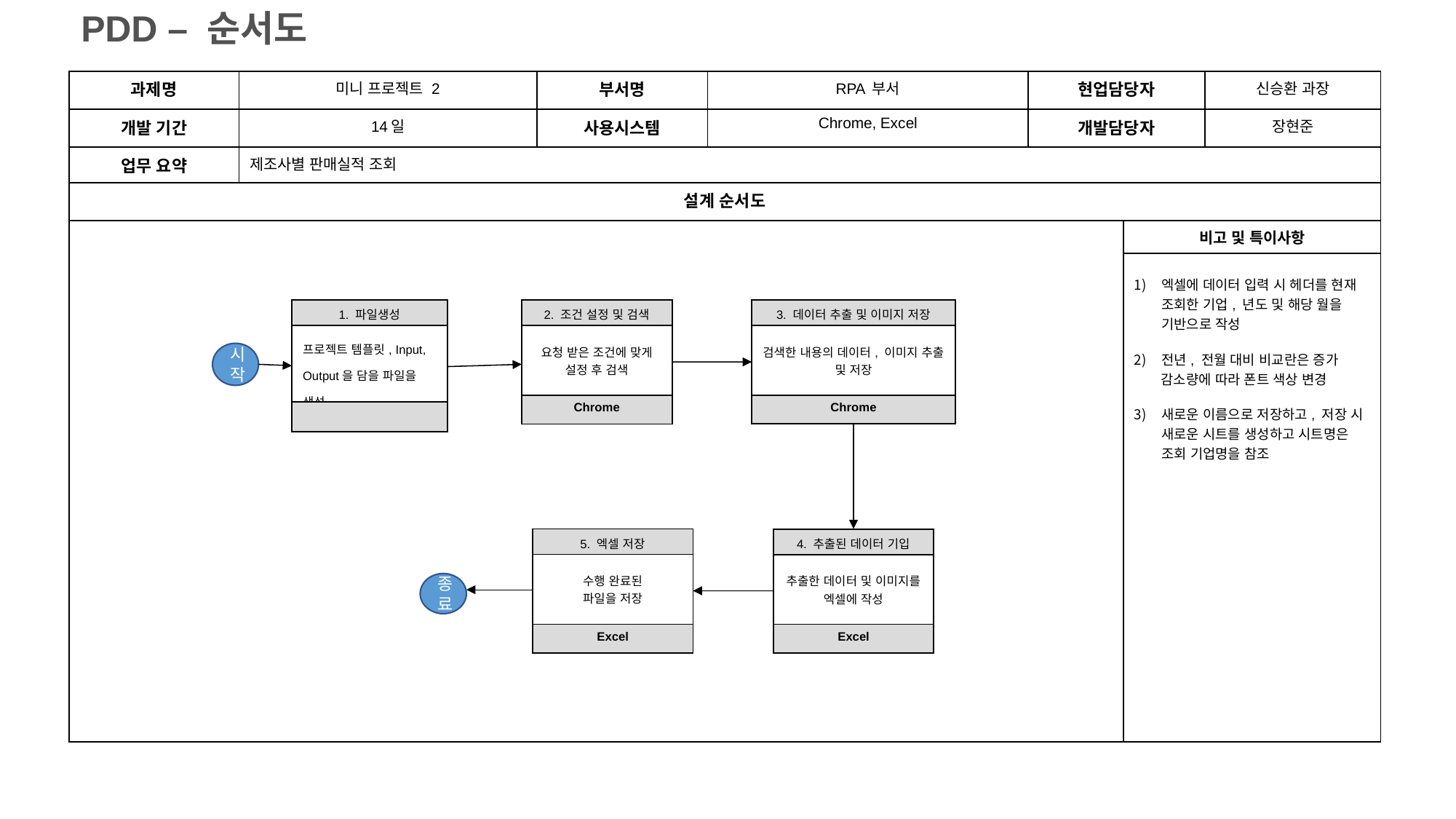

PDD – 순서도
| 과제명 | 미니 프로젝트 2 | 부서명 | RPA 부서 | 현업담당자 |  | 신승환 과장 |
| --- | --- | --- | --- | --- | --- | --- |
| 개발 기간 | 14일 | 사용시스템 | Chrome, Excel | 개발담당자 |  | 장현준 |
| 업무 요약 | 제조사별 판매실적 조회 |  |  |  |  |  |
| 설계 순서도 |  |  |  |  |  |  |
|  |  |  |  |  | 비고 및 특이사항 |  |
|  |  |  |  |  | 엑셀에 데이터 입력 시 헤더를 현재 조회한 기업, 년도 및 해당 월을 기반으로 작성 전년, 전월 대비 비교란은 증가 감소량에 따라 폰트 색상 변경 새로운 이름으로 저장하고, 저장 시 새로운 시트를 생성하고 시트명은 조회 기업명을 참조 |  |
| 1. 파일생성 |
| --- |
| 프로젝트 템플릿, Input, Output을 담을 파일을 생성 |
|  |
| 3. 데이터 추출 및 이미지 저장 |
| --- |
| 검색한 내용의 데이터, 이미지 추출 및 저장 |
| Chrome |
| 2. 조건 설정 및 검색 |
| --- |
| 요청 받은 조건에 맞게 설정 후 검색 |
| Chrome |
시작
| 5. 엑셀 저장 |
| --- |
| 수행 완료된 파일을 저장 |
| Excel |
| 4. 추출된 데이터 기입 |
| --- |
| 추출한 데이터 및 이미지를 엑셀에 작성 |
| Excel |
종료